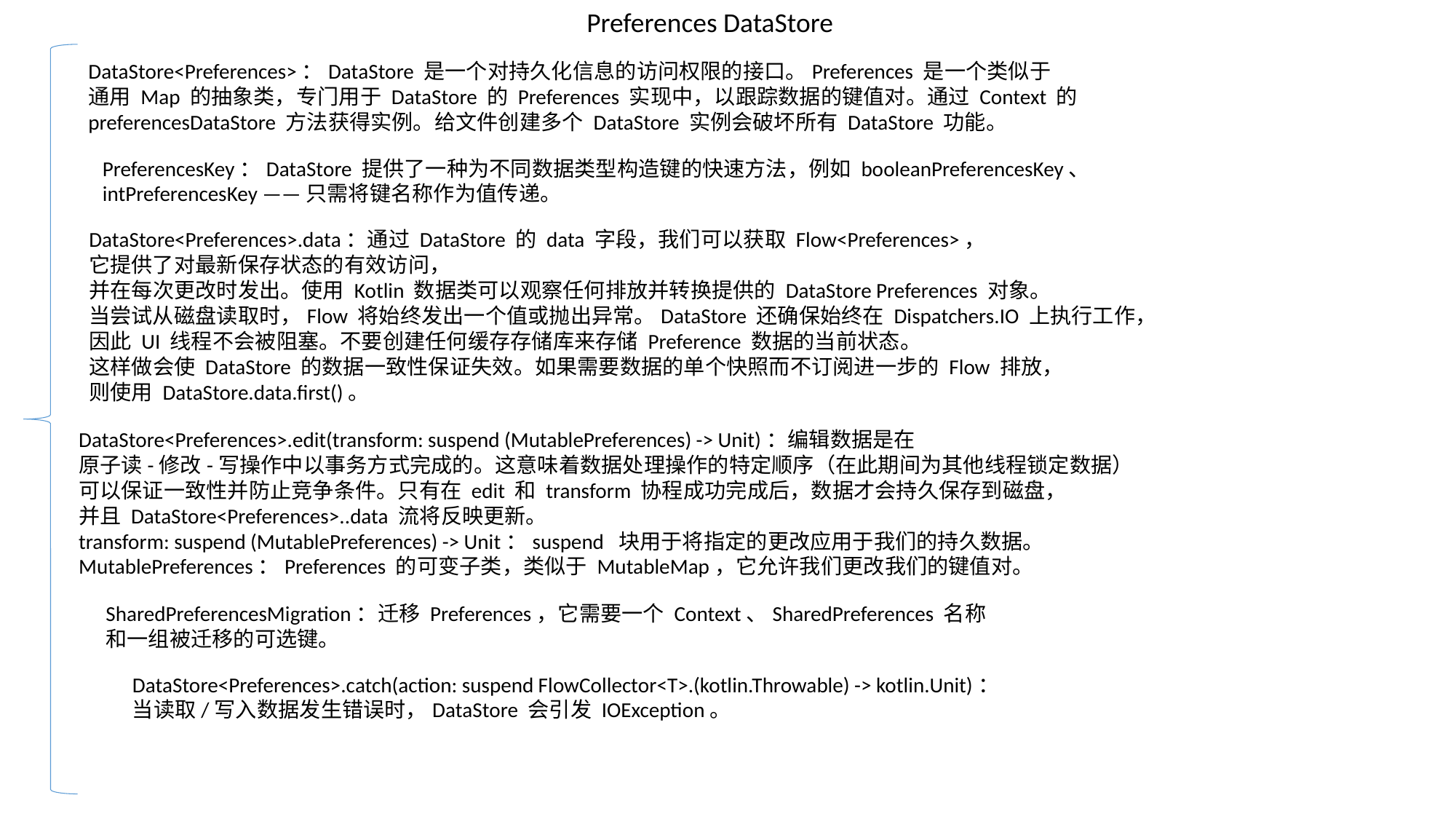

Preferences DataStore

DataStore<Preferences>：DataStore 是一个对持久化信息的访问权限的接口。Preferences 是一个类似于
通用 Map 的抽象类，专门用于 DataStore 的 Preferences 实现中，以跟踪数据的键值对。通过 Context 的
preferencesDataStore 方法获得实例。给文件创建多个 DataStore 实例会破坏所有 DataStore 功能。
PreferencesKey：DataStore 提供了一种为不同数据类型构造键的快速方法，例如 booleanPreferencesKey、
intPreferencesKey ——只需将键名称作为值传递。
DataStore<Preferences>.data：通过 DataStore 的 data 字段，我们可以获取 Flow<Preferences>，
它提供了对最新保存状态的有效访问，
并在每次更改时发出。使用 Kotlin 数据类可以观察任何排放并转换提供的 DataStore Preferences 对象。
当尝试从磁盘读取时，Flow 将始终发出一个值或抛出异常。DataStore 还确保始终在 Dispatchers.IO 上执行工作，
因此 UI 线程不会被阻塞。不要创建任何缓存存储库来存储 Preference 数据的当前状态。
这样做会使 DataStore 的数据一致性保证失效。如果需要数据的单个快照而不订阅进一步的 Flow 排放，
则使用 DataStore.data.first()。
DataStore<Preferences>.edit(transform: suspend (MutablePreferences) -> Unit)：编辑数据是在
原子读-修改-写操作中以事务方式完成的。这意味着数据处理操作的特定顺序（在此期间为其他线程锁定数据）
可以保证一致性并防止竞争条件。只有在 edit 和 transform 协程成功完成后，数据才会持久保存到磁盘，
并且 DataStore<Preferences>..data 流将反映更新。
transform: suspend (MutablePreferences) -> Unit：suspend  块用于将指定的更改应用于我们的持久数据。
MutablePreferences：Preferences 的可变子类，类似于 MutableMap，它允许我们更改我们的键值对。
SharedPreferencesMigration：迁移 Preferences，它需要一个 Context、SharedPreferences 名称
和一组被迁移的可选键。
DataStore<Preferences>.catch(action: suspend FlowCollector<T>.(kotlin.Throwable) -> kotlin.Unit)：
当读取/写入数据发生错误时，DataStore 会引发 IOException。